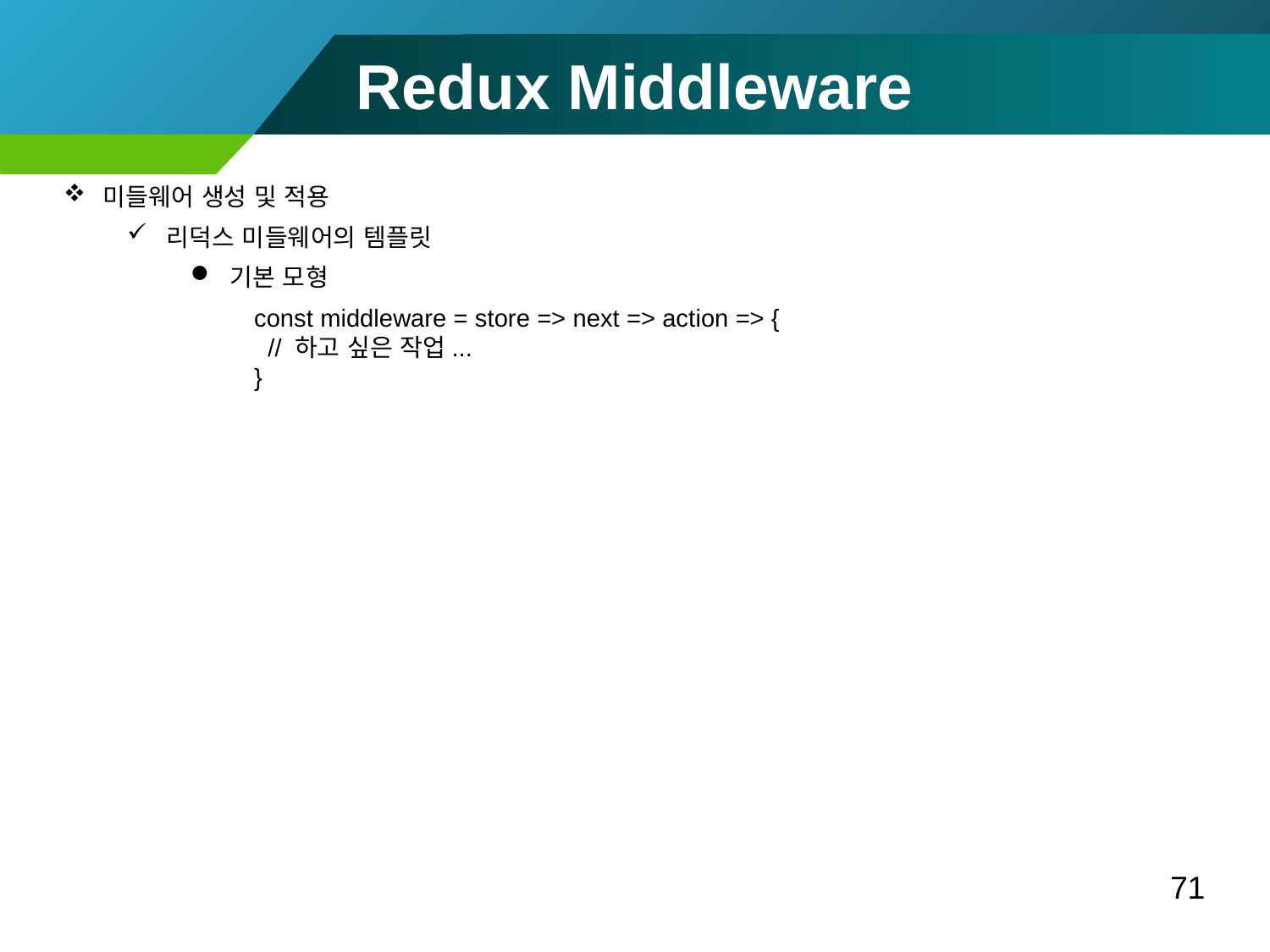

Redux Middleware
미들웨어 생성 및 적용
리덕스 미들웨어의 템플릿
기본 모형
const middleware = store => next => action => {
  // 하고 싶은 작업...
}
71